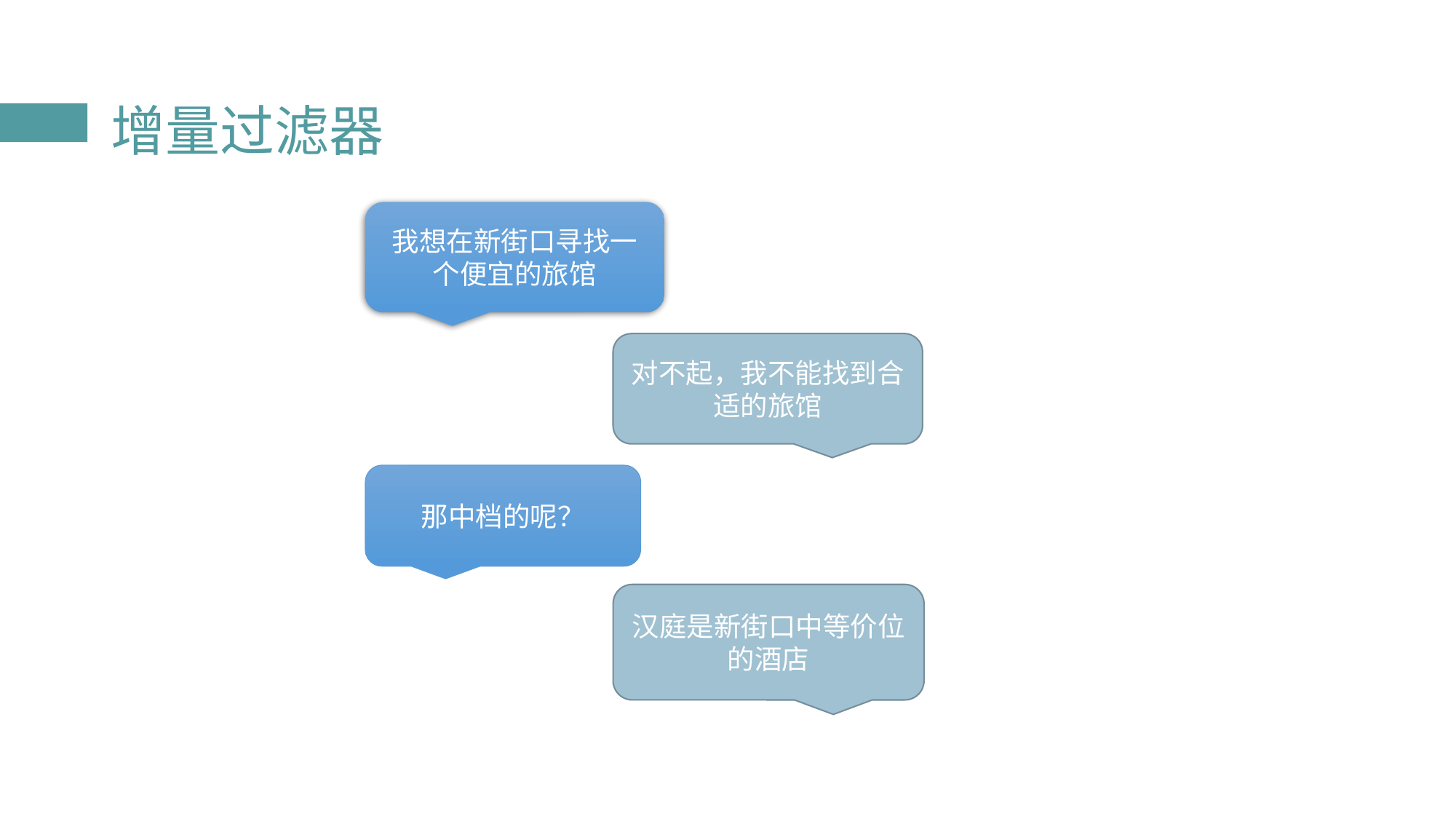

# 增量过滤器
我想在新街口寻找一个便宜的旅馆
对不起，我不能找到合适的旅馆
那中档的呢？
汉庭是新街口中等价位的酒店